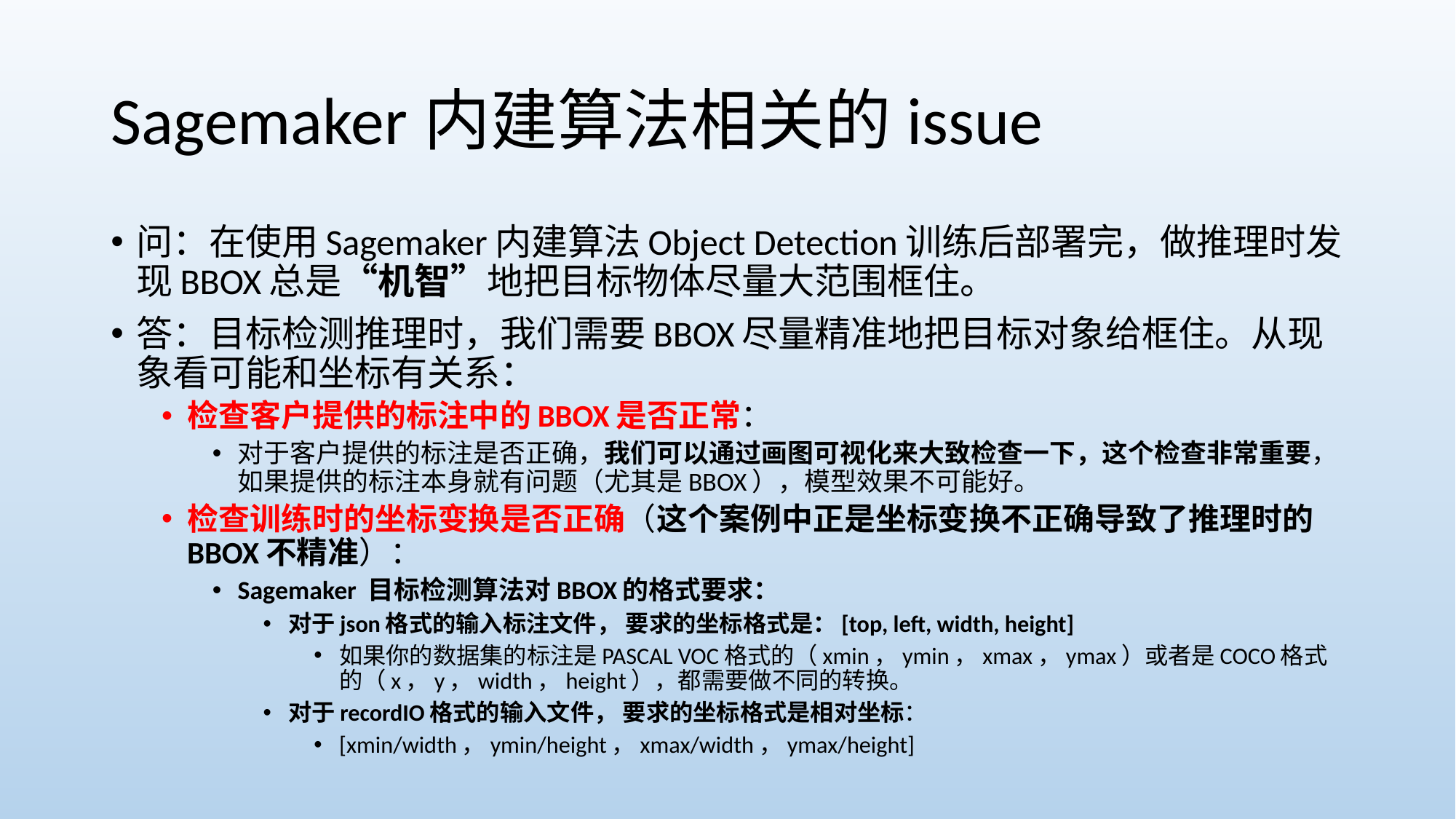

# Sagemaker内建算法相关的issue
问：在使用Sagemaker内建算法Object Detection训练后部署完，做推理时发现BBOX总是“机智”地把目标物体尽量大范围框住。
答：目标检测推理时，我们需要BBOX尽量精准地把目标对象给框住。从现象看可能和坐标有关系：
检查客户提供的标注中的BBOX是否正常：
对于客户提供的标注是否正确，我们可以通过画图可视化来大致检查一下，这个检查非常重要，如果提供的标注本身就有问题（尤其是BBOX），模型效果不可能好。
检查训练时的坐标变换是否正确（这个案例中正是坐标变换不正确导致了推理时的BBOX不精准）：
Sagemaker 目标检测算法对BBOX的格式要求：
对于json格式的输入标注文件， 要求的坐标格式是：[top, left, width, height]
如果你的数据集的标注是PASCAL VOC格式的（xmin，ymin，xmax，ymax）或者是COCO格式的（x，y，width，height），都需要做不同的转换。
对于recordIO格式的输入文件， 要求的坐标格式是相对坐标：
[xmin/width，ymin/height，xmax/width，ymax/height]